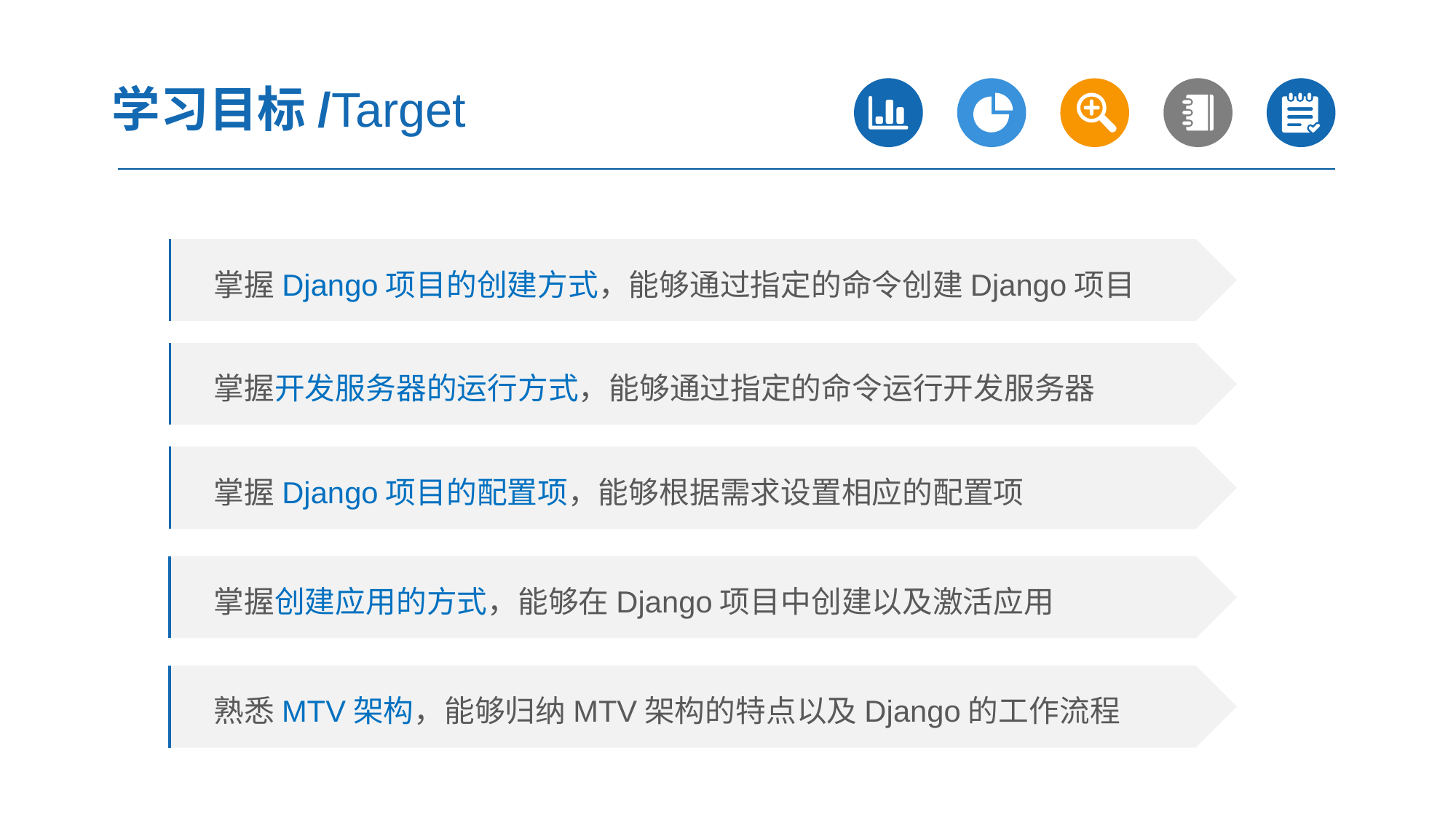

学习目标/Target
    掌握Django项目的创建方式，能够通过指定的命令创建Django项目

    掌握开发服务器的运行方式，能够通过指定的命令运行开发服务器

    掌握Django项目的配置项，能够根据需求设置相应的配置项

    掌握创建应用的方式，能够在Django项目中创建以及激活应用

    熟悉MTV架构，能够归纳MTV架构的特点以及Django的工作流程